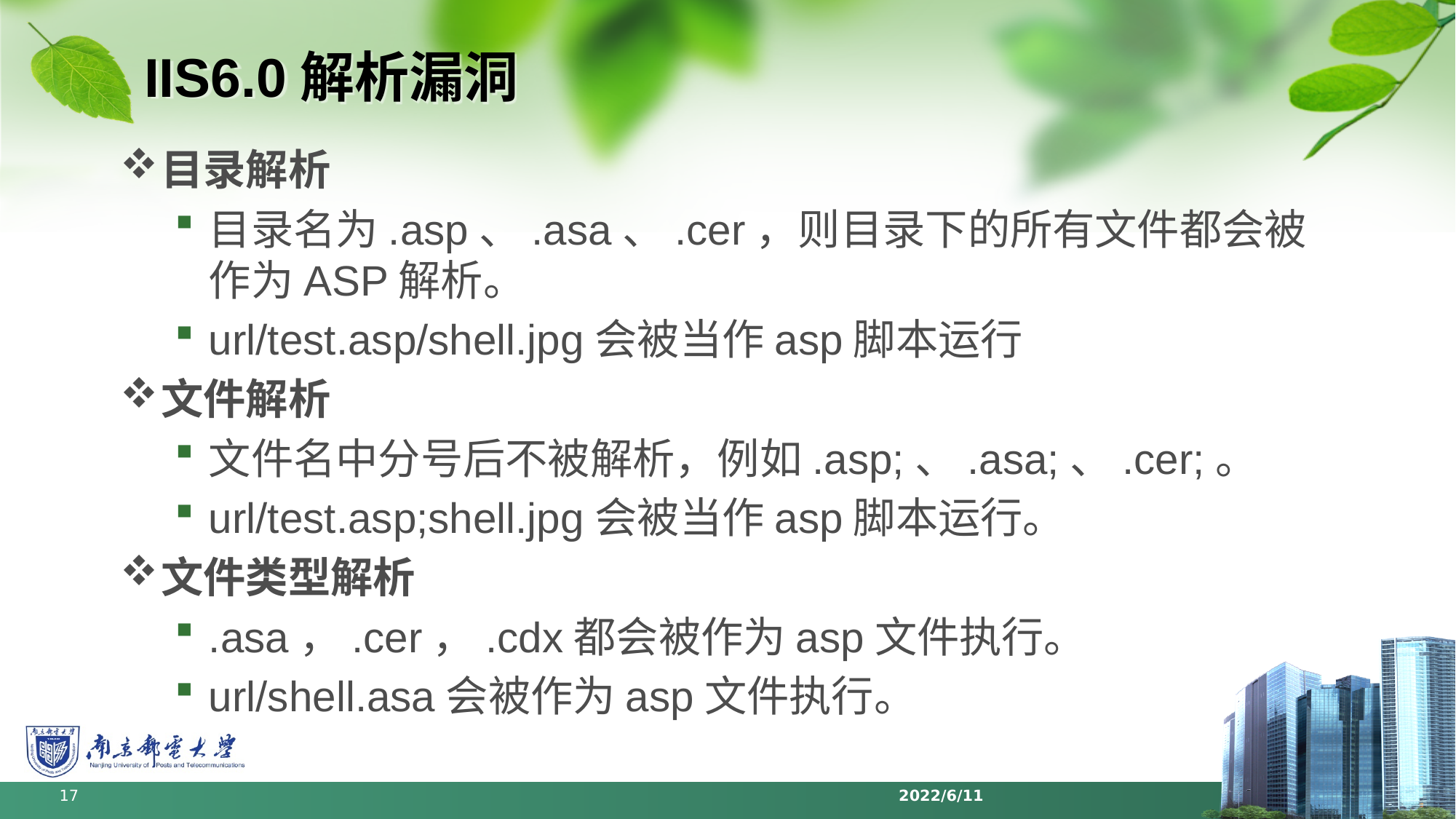

# IIS6.0解析漏洞
目录解析
目录名为.asp、.asa、.cer，则目录下的所有文件都会被作为ASP解析。
url/test.asp/shell.jpg会被当作asp脚本运行
文件解析
文件名中分号后不被解析，例如.asp;、.asa;、.cer;。
url/test.asp;shell.jpg会被当作asp脚本运行。
文件类型解析
.asa，.cer，.cdx都会被作为asp文件执行。
url/shell.asa会被作为asp文件执行。
17
2022/6/11